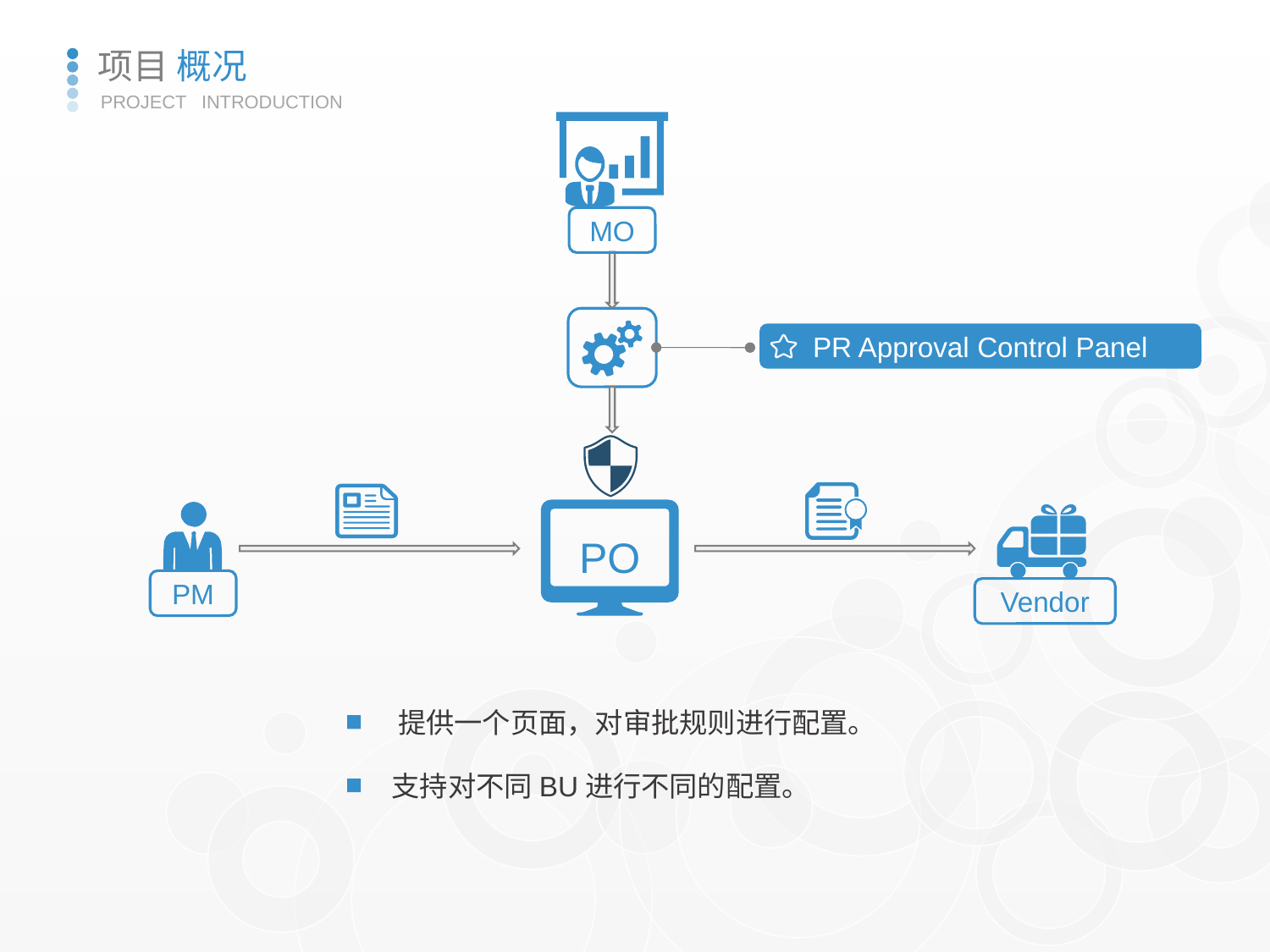

项目 概况
PROJECT   INTRODUCTION

MO

PR Approval Control Panel

Vendor

PM
PO

提供一个页面，对审批规则进行配置。

支持对不同BU进行不同的配置。